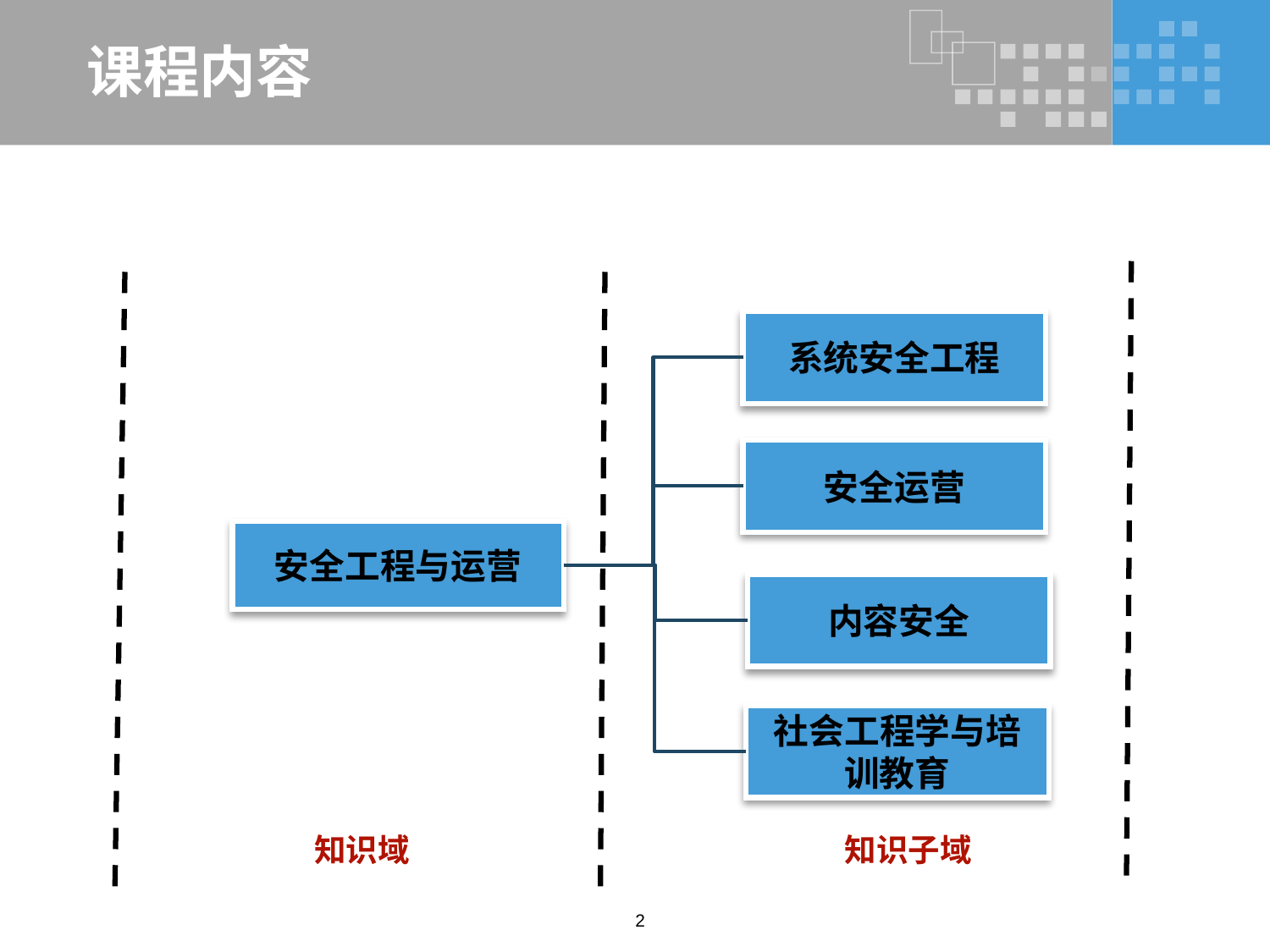

# 课程内容

系统安全工程

安全运营
安全工程与运营

内容安全
社会工程学与培训教育
知识域
知识子域
2